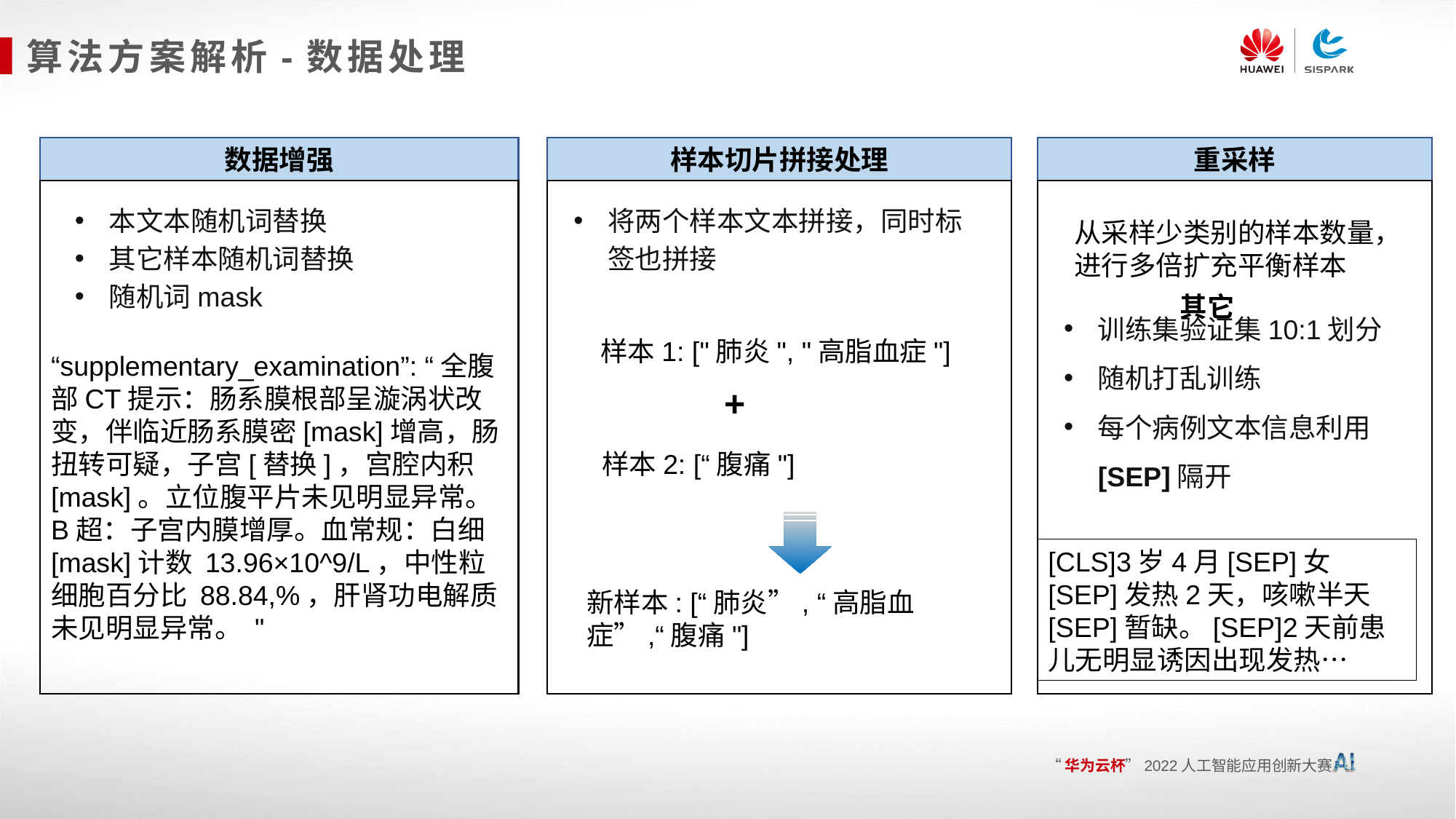

算法方案解析-数据处理
数据增强
样本切片拼接处理
重采样

本文本随机词替换
其它样本随机词替换
随机词mask
将两个样本文本拼接，同时标签也拼接
从采样少类别的样本数量，进行多倍扩充平衡样本

训练集验证集10:1划分
随机打乱训练
每个病例文本信息利用[SEP]隔开
其它
样本1: ["肺炎", "高脂血症"]
“supplementary_examination”: “全腹部CT提示：肠系膜根部呈漩涡状改变，伴临近肠系膜密[mask]增高，肠扭转可疑，子宫[替换]，宫腔内积[mask]。立位腹平片未见明显异常。B超：子宫内膜增厚。血常规：白细[mask]计数 13.96×10^9/L，中性粒细胞百分比 88.84,%，肝肾功电解质未见明显异常。 "
+
样本2: [“腹痛"]

[CLS]3岁4月[SEP]女[SEP]发热2天，咳嗽半天[SEP]暂缺。[SEP]2天前患儿无明显诱因出现发热…
新样本: [“肺炎”, “高脂血症”,“腹痛"]